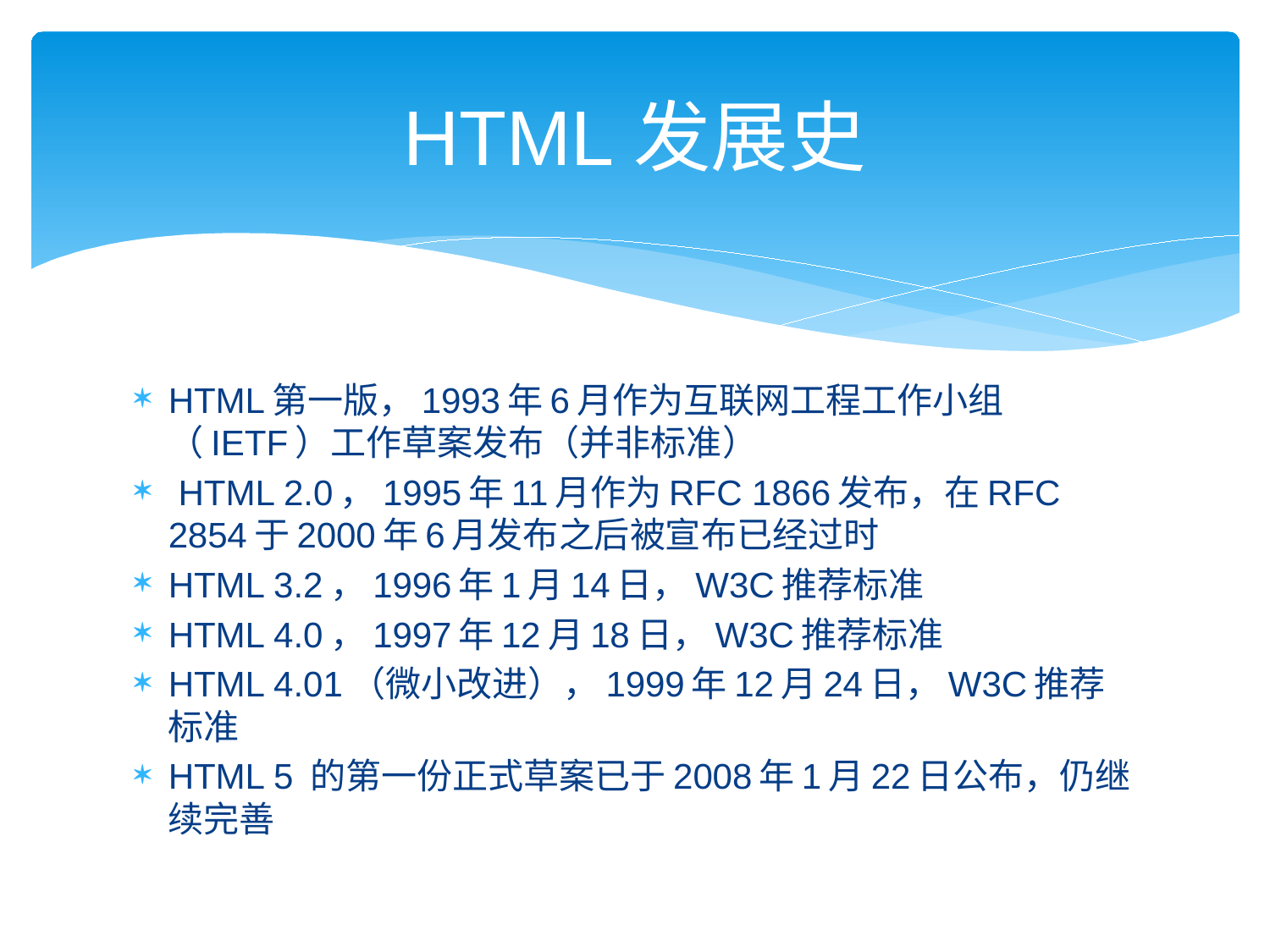

# HTML发展史
HTML第一版，1993年6月作为互联网工程工作小组（IETF）工作草案发布（并非标准）
 HTML 2.0，1995年11月作为RFC 1866发布，在RFC 2854于2000年6月发布之后被宣布已经过时
HTML 3.2，1996年1月14日，W3C推荐标准
HTML 4.0，1997年12月18日，W3C推荐标准
HTML 4.01（微小改进），1999年12月24日，W3C推荐标准
HTML 5 的第一份正式草案已于2008年1月22日公布，仍继续完善